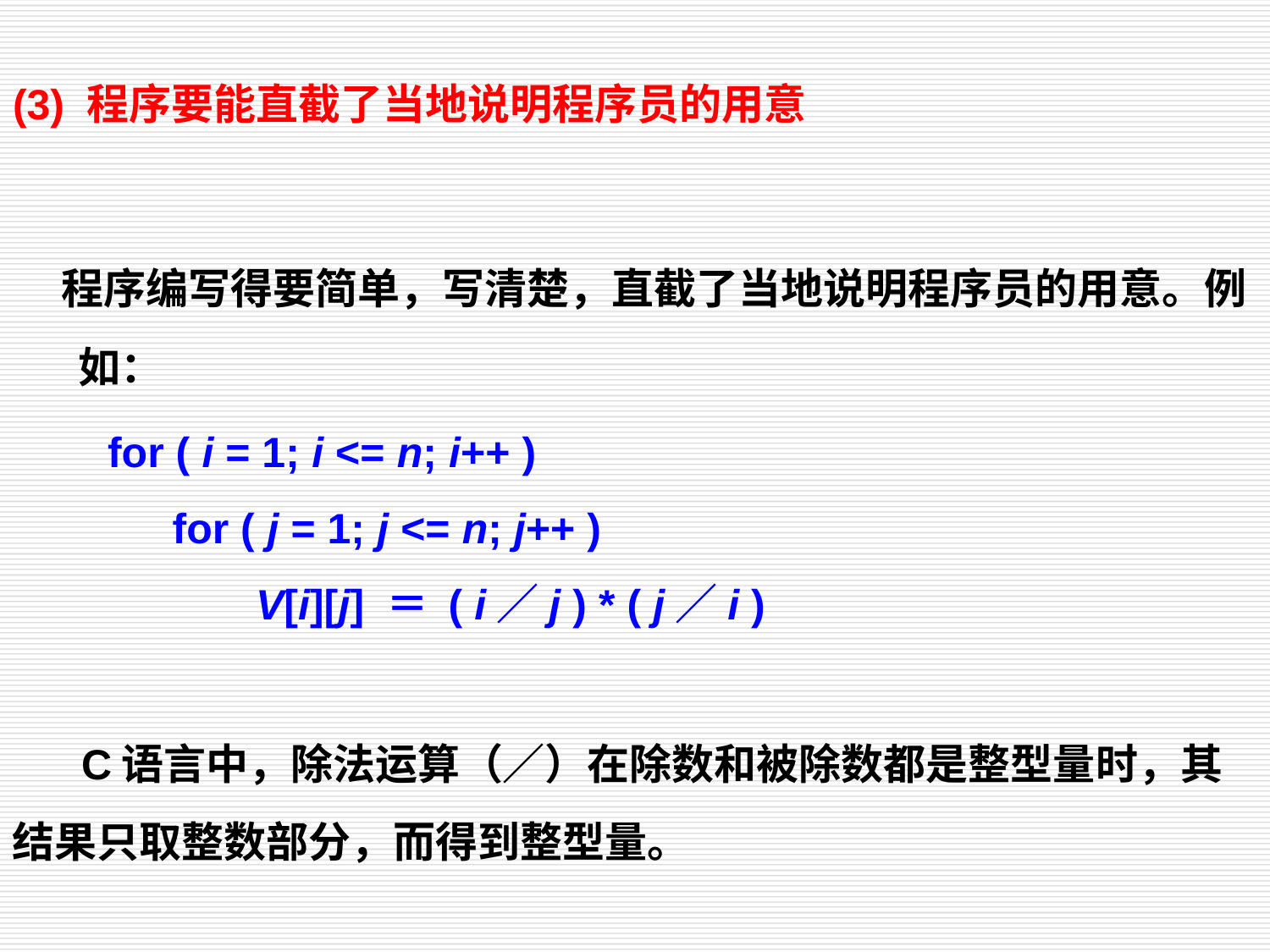

(3) 程序要能直截了当地说明程序员的用意
   程序编写得要简单，写清楚，直截了当地说明程序员的用意。例如：
        for ( i = 1; i <= n; i++ )
        for ( j = 1; j <= n; j++ )
               V[i][j] ＝ ( i／j ) * ( j／i )
     C语言中，除法运算（／）在除数和被除数都是整型量时，其结果只取整数部分，而得到整型量。